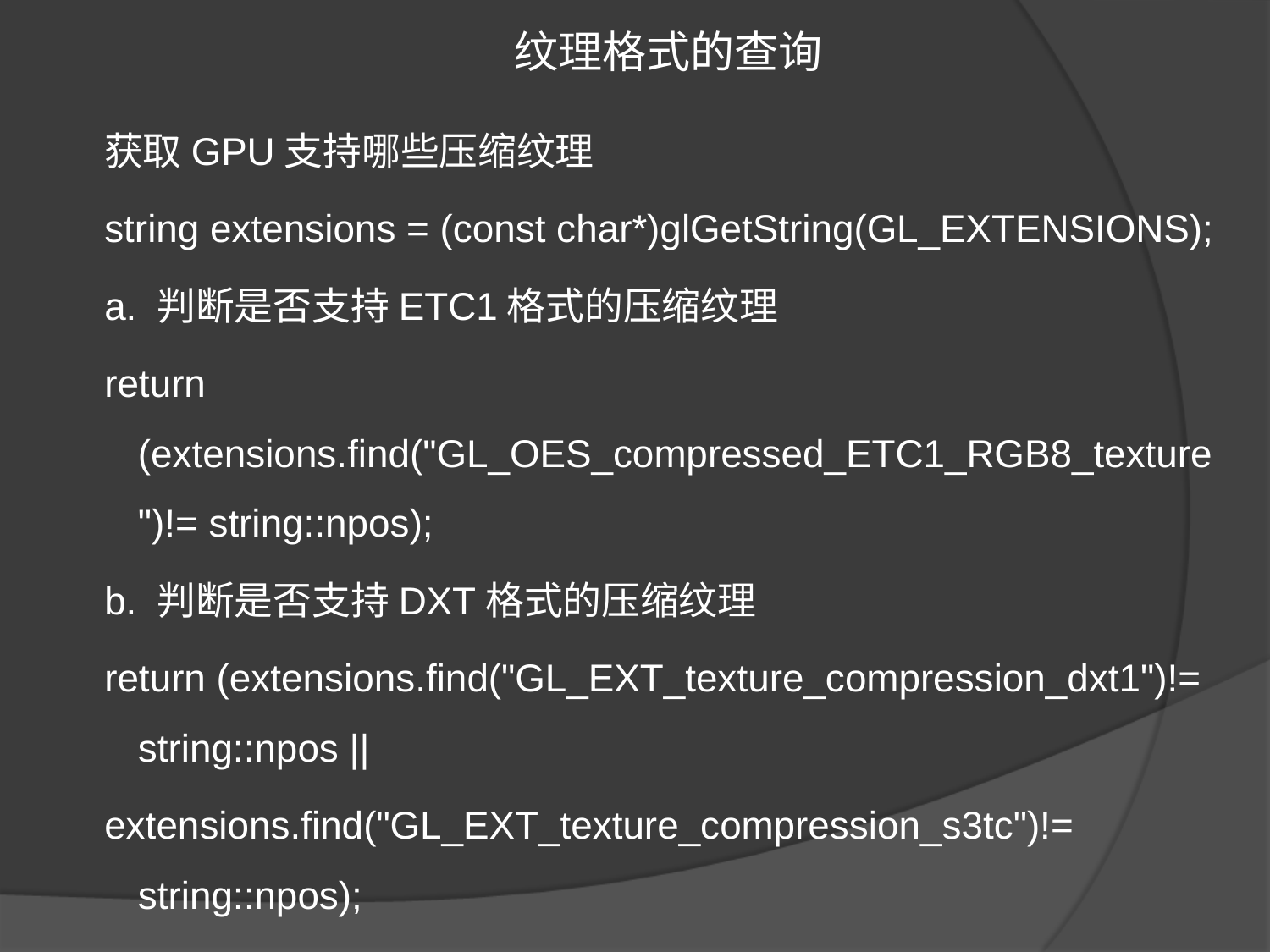

# 纹理格式的查询
获取GPU支持哪些压缩纹理
string extensions = (const char*)glGetString(GL_EXTENSIONS);
a. 判断是否支持ETC1格式的压缩纹理
return (extensions.find("GL_OES_compressed_ETC1_RGB8_texture")!= string::npos);
b. 判断是否支持DXT格式的压缩纹理
return (extensions.find("GL_EXT_texture_compression_dxt1")!= string::npos ||
extensions.find("GL_EXT_texture_compression_s3tc")!= string::npos);